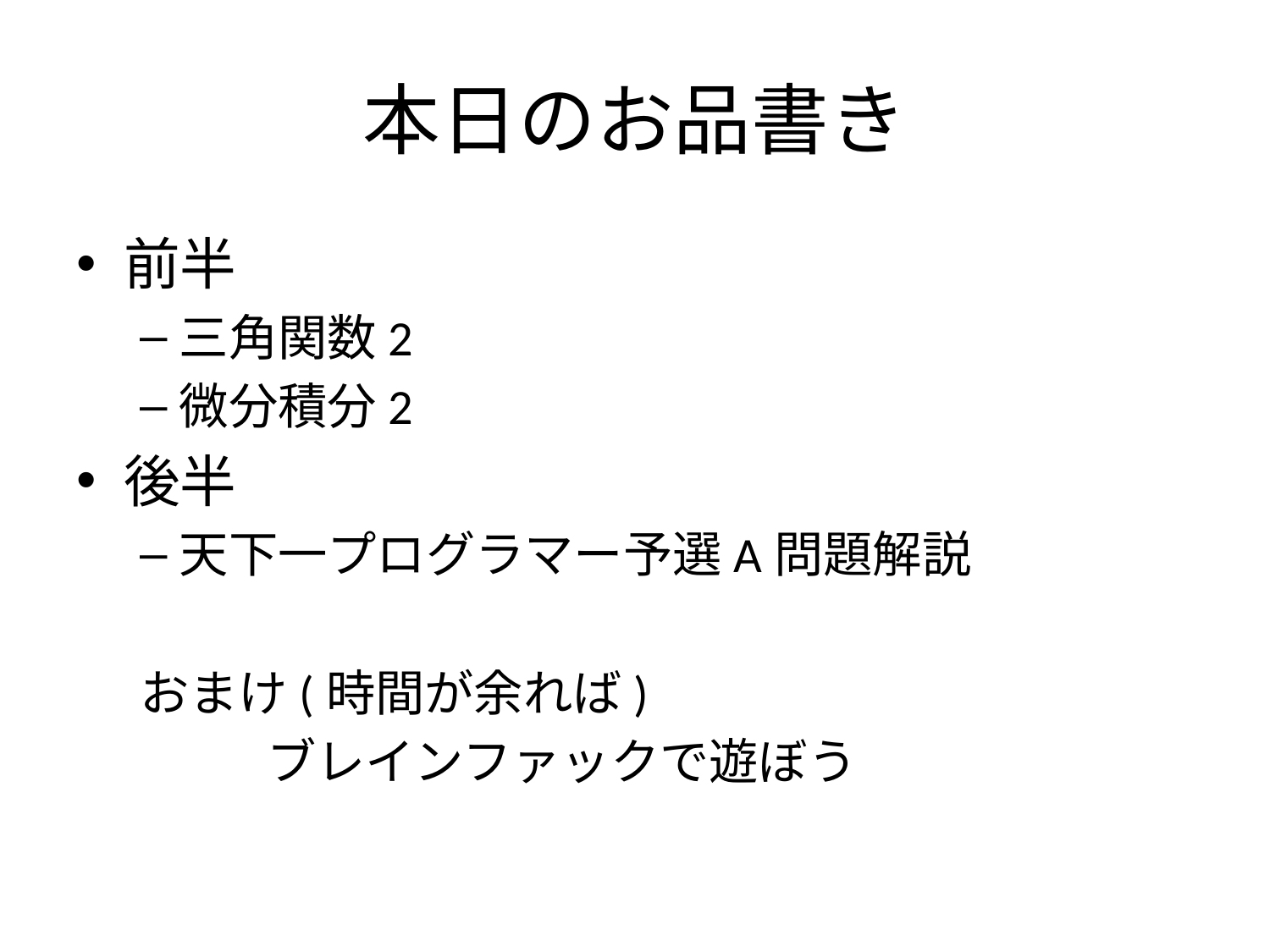

# 本日のお品書き
前半
三角関数2
微分積分2
後半
天下一プログラマー予選A問題解説

おまけ(時間が余れば)
	ブレインファックで遊ぼう